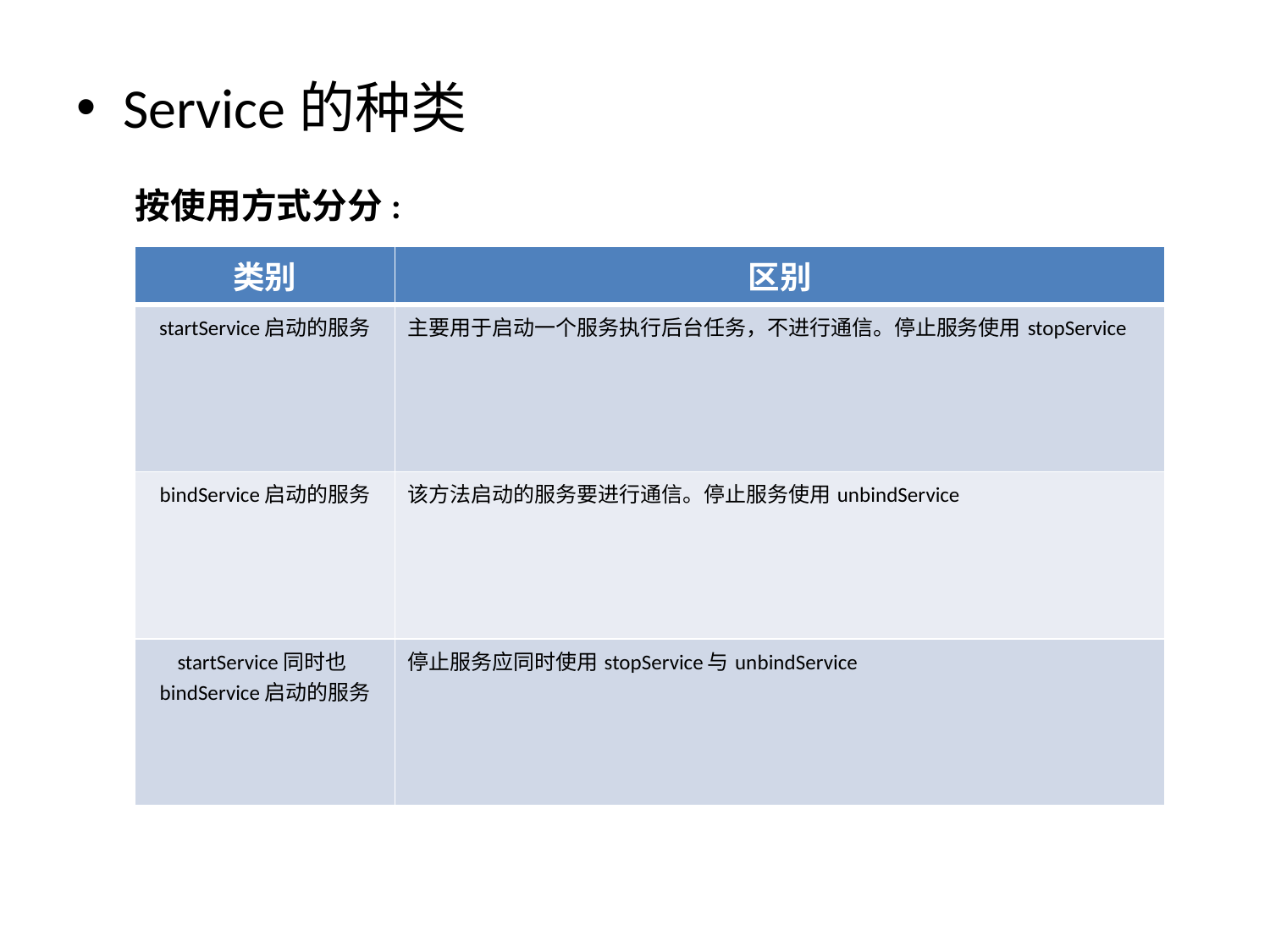

Service的种类
	按使用方式分分:

| 类别 | 区别 |
| --- | --- |
| startService启动的服务 | 主要用于启动一个服务执行后台任务，不进行通信。停止服务使用stopService |
| bindService启动的服务 | 该方法启动的服务要进行通信。停止服务使用unbindService |
| startService同时也bindService启动的服务 | 停止服务应同时使用stopService与unbindService |